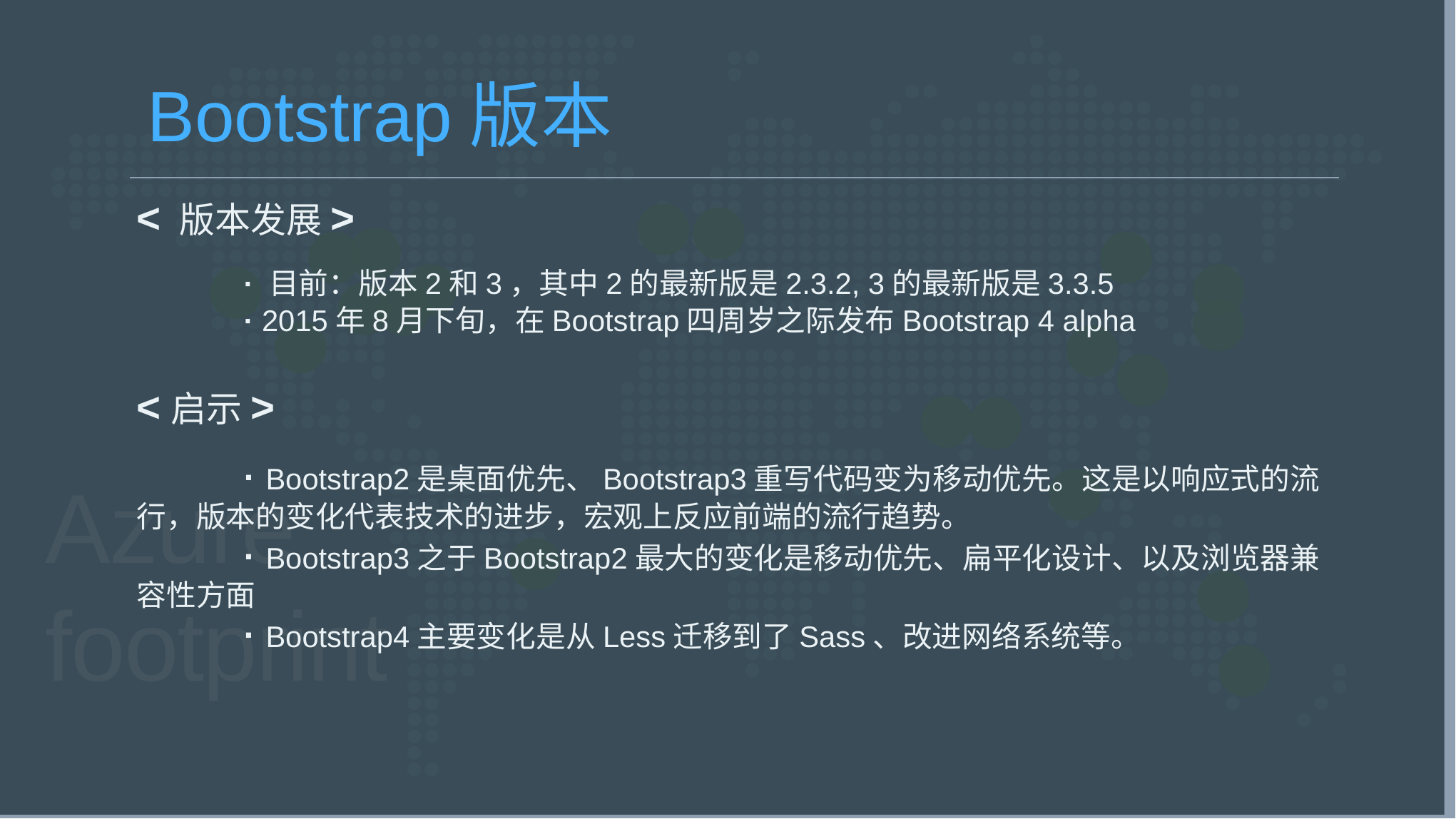

Bootstrap版本
< 版本发展>

	· 目前：版本2和3，其中2的最新版是2.3.2, 3的最新版是3.3.5
	· 2015年8月下旬，在Bootstrap四周岁之际发布Bootstrap 4 alpha

<启示>

	· Bootstrap2是桌面优先、Bootstrap3重写代码变为移动优先。这是以响应式的流行，版本的变化代表技术的进步，宏观上反应前端的流行趋势。
	· Bootstrap3之于Bootstrap2最大的变化是移动优先、扁平化设计、以及浏览器兼容性方面
	· Bootstrap4主要变化是从Less迁移到了Sass、改进网络系统等。

Azure footprint